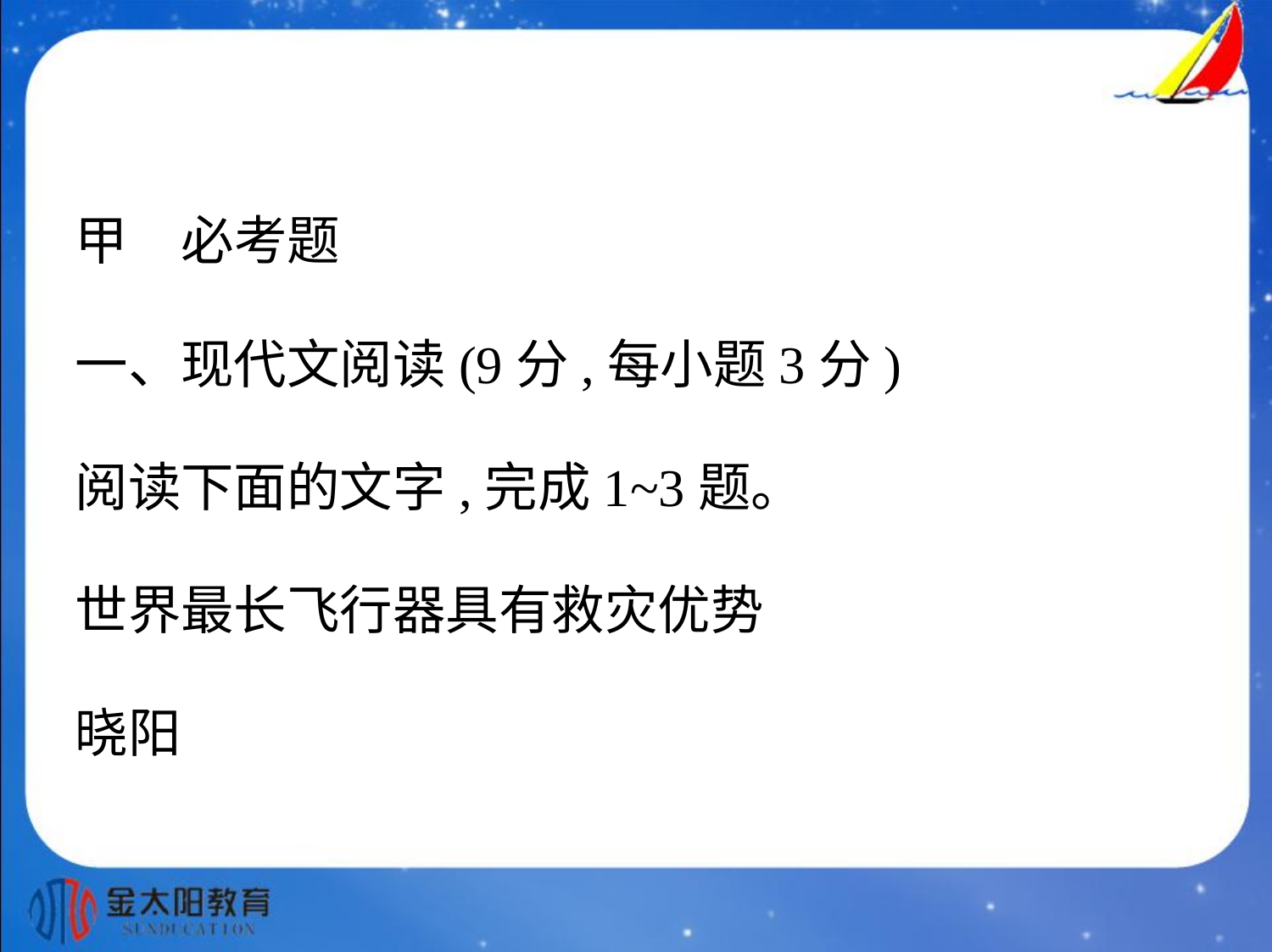

甲　必考题
一、现代文阅读(9分,每小题3分)
阅读下面的文字,完成1~3题。
世界最长飞行器具有救灾优势
晓阳